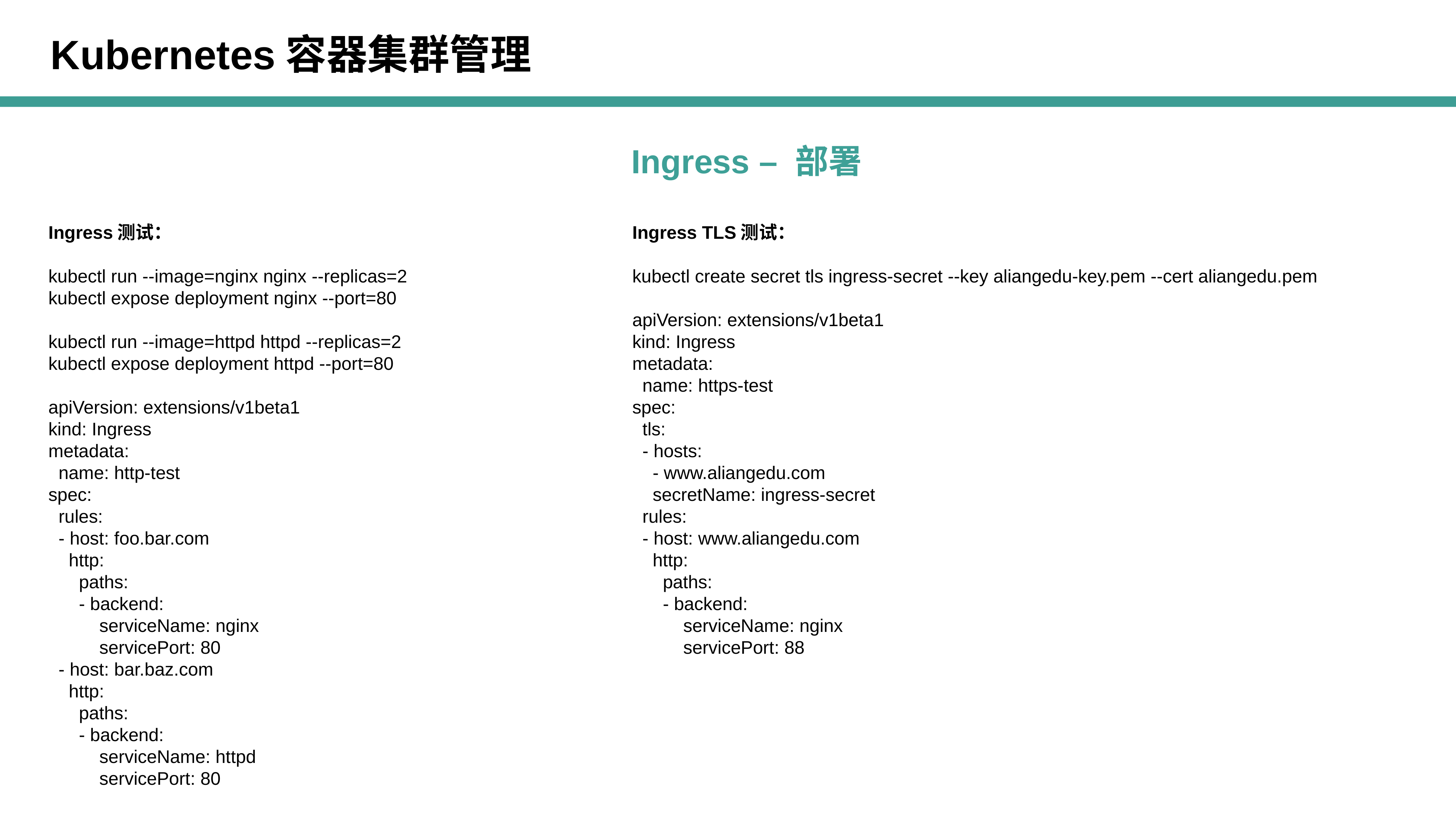

Kubernetes容器集群管理

Ingress – 部署
Ingress测试：

kubectl run --image=nginx nginx --replicas=2
kubectl expose deployment nginx --port=80

kubectl run --image=httpd httpd --replicas=2
kubectl expose deployment httpd --port=80

apiVersion: extensions/v1beta1
kind: Ingress
metadata:
  name: http-test
spec:
  rules:
  - host: foo.bar.com
    http:
      paths:
      - backend:
          serviceName: nginx
          servicePort: 80
  - host: bar.baz.com
    http:
      paths:
      - backend:
          serviceName: httpd
          servicePort: 80
Ingress TLS测试：

kubectl create secret tls ingress-secret --key aliangedu-key.pem --cert aliangedu.pem

apiVersion: extensions/v1beta1
kind: Ingress
metadata:
  name: https-test
spec:
  tls:
  - hosts:
    - www.aliangedu.com
    secretName: ingress-secret
  rules:
  - host: www.aliangedu.com
    http:
      paths:
      - backend:
          serviceName: nginx
          servicePort: 88